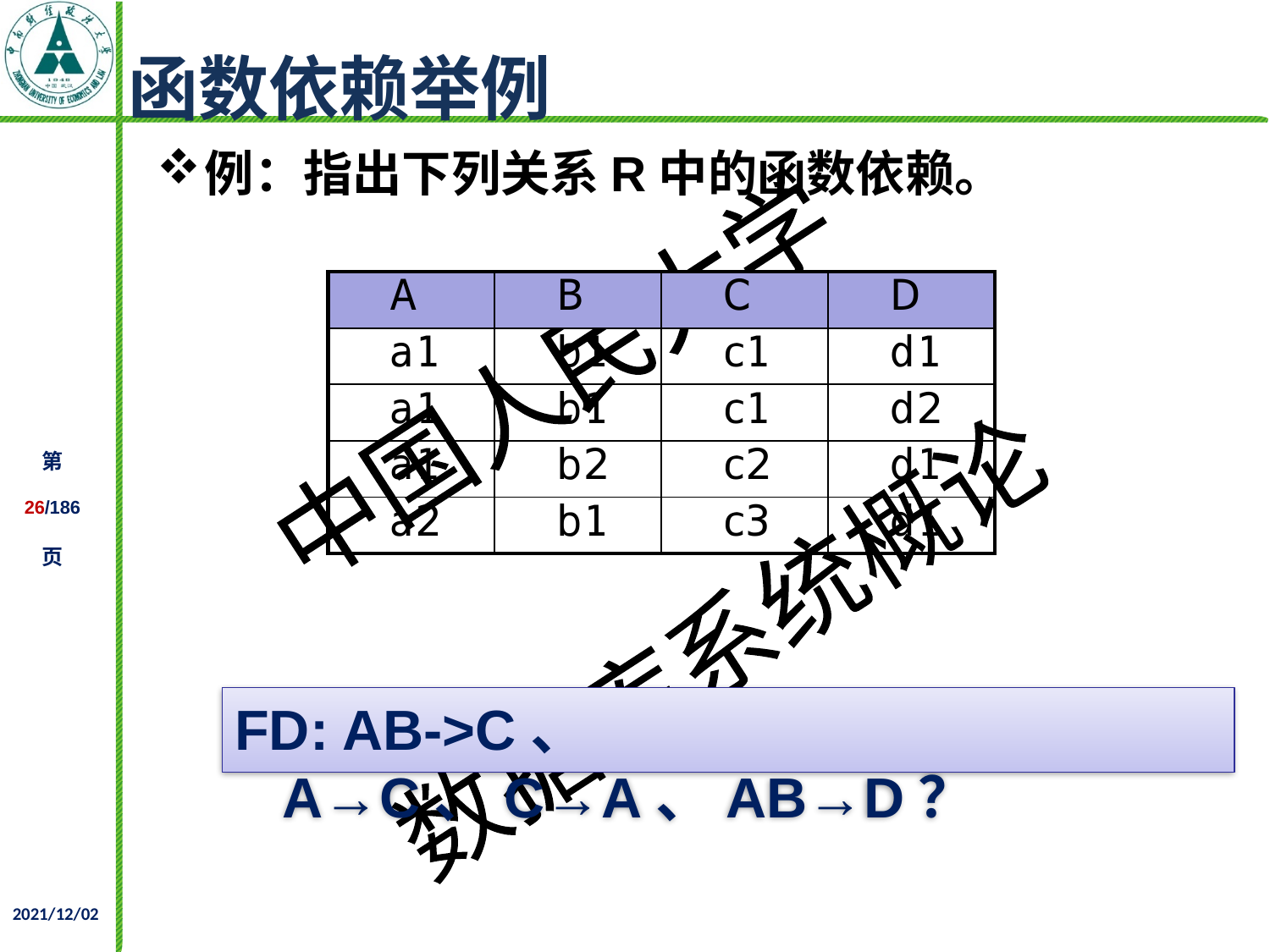

# 函数依赖举例
例：指出下列关系R中的函数依赖。

| A | B | C | D |
| --- | --- | --- | --- |
| a1 | b1 | c1 | d1 |
| a1 | b1 | c1 | d2 |
| a1 | b2 | c2 | d1 |
| a2 | b1 | c3 | d1 |
FD: AB->C、 A→C、C→A、AB→D？
2021/12/02